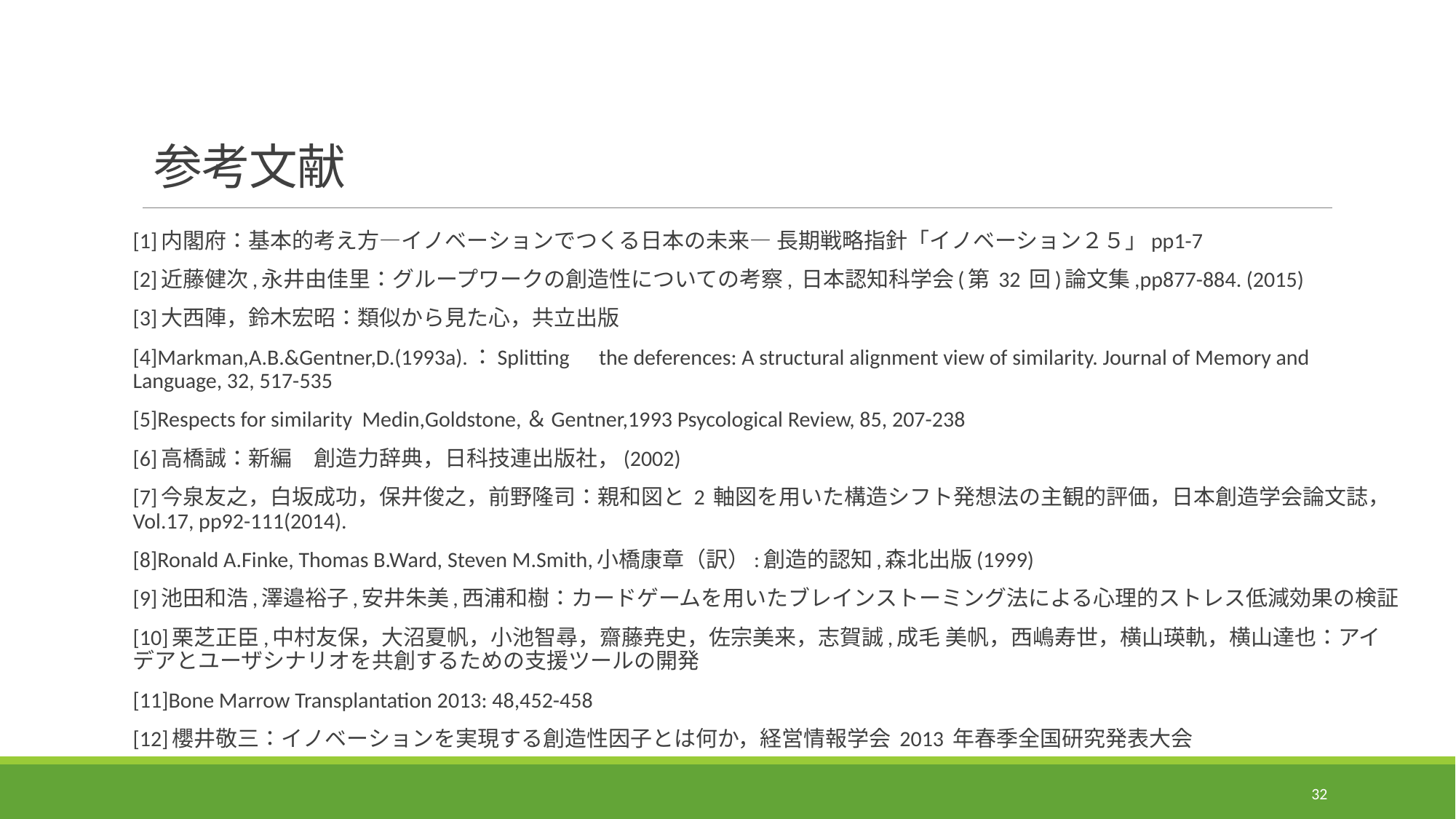

# 参考文献
[1]内閣府：基本的考え方―イノベーションでつくる日本の未来― 長期戦略指針「イノベーション２５」pp1-7
[2]近藤健次,永井由佳里：グループワークの創造性についての考察, 日本認知科学会(第 32 回)論文集,pp877-884. (2015)
[3]大西陣，鈴木宏昭：類似から見た心，共立出版
[4]Markman,A.B.&Gentner,D.(1993a).：Splitting　the deferences: A structural alignment view of similarity. Journal of Memory and Language, 32, 517-535
[5]Respects for similarity  Medin,Goldstone,＆Gentner,1993 Psycological Review, 85, 207-238
[6]高橋誠：新編　創造力辞典，日科技連出版社，(2002)
[7]今泉友之，白坂成功，保井俊之，前野隆司：親和図と 2 軸図を用いた構造シフト発想法の主観的評価，日本創造学会論文誌，Vol.17, pp92-111(2014).
[8]Ronald A.Finke, Thomas B.Ward, Steven M.Smith,小橋康章（訳）:創造的認知,森北出版(1999)
[9]池田和浩,澤邉裕子,安井朱美,西浦和樹：カードゲームを用いたブレインストーミング法による心理的ストレス低減効果の検証
[10]栗芝正臣,中村友保，大沼夏帆，小池智尋，齋藤尭史，佐宗美来，志賀誠,成毛 美帆，西嶋寿世，横山瑛軌，横山達也：アイデアとユーザシナリオを共創するための支援ツールの開発
[11]Bone Marrow Transplantation 2013: 48,452-458
[12]櫻井敬三：イノベーションを実現する創造性因子とは何か，経営情報学会 2013 年春季全国研究発表大会

32